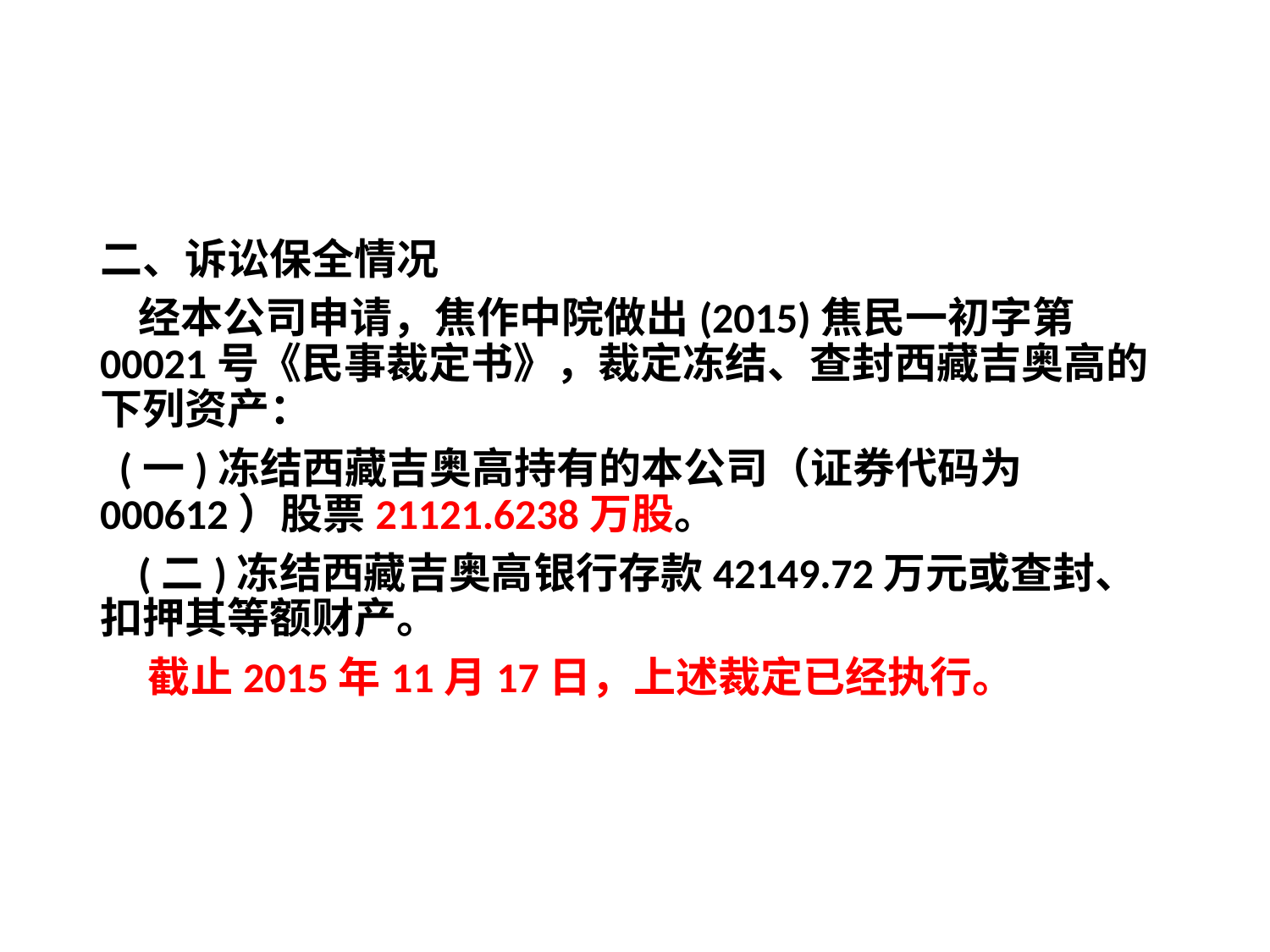

#
二、诉讼保全情况
   经本公司申请，焦作中院做出(2015)焦民一初字第00021号《民事裁定书》，裁定冻结、查封西藏吉奥高的下列资产：
  (一)冻结西藏吉奥高持有的本公司（证券代码为000612）股票21121.6238万股。
    (二)冻结西藏吉奥高银行存款42149.72万元或查封、扣押其等额财产。
    截止2015年11月17日，上述裁定已经执行。